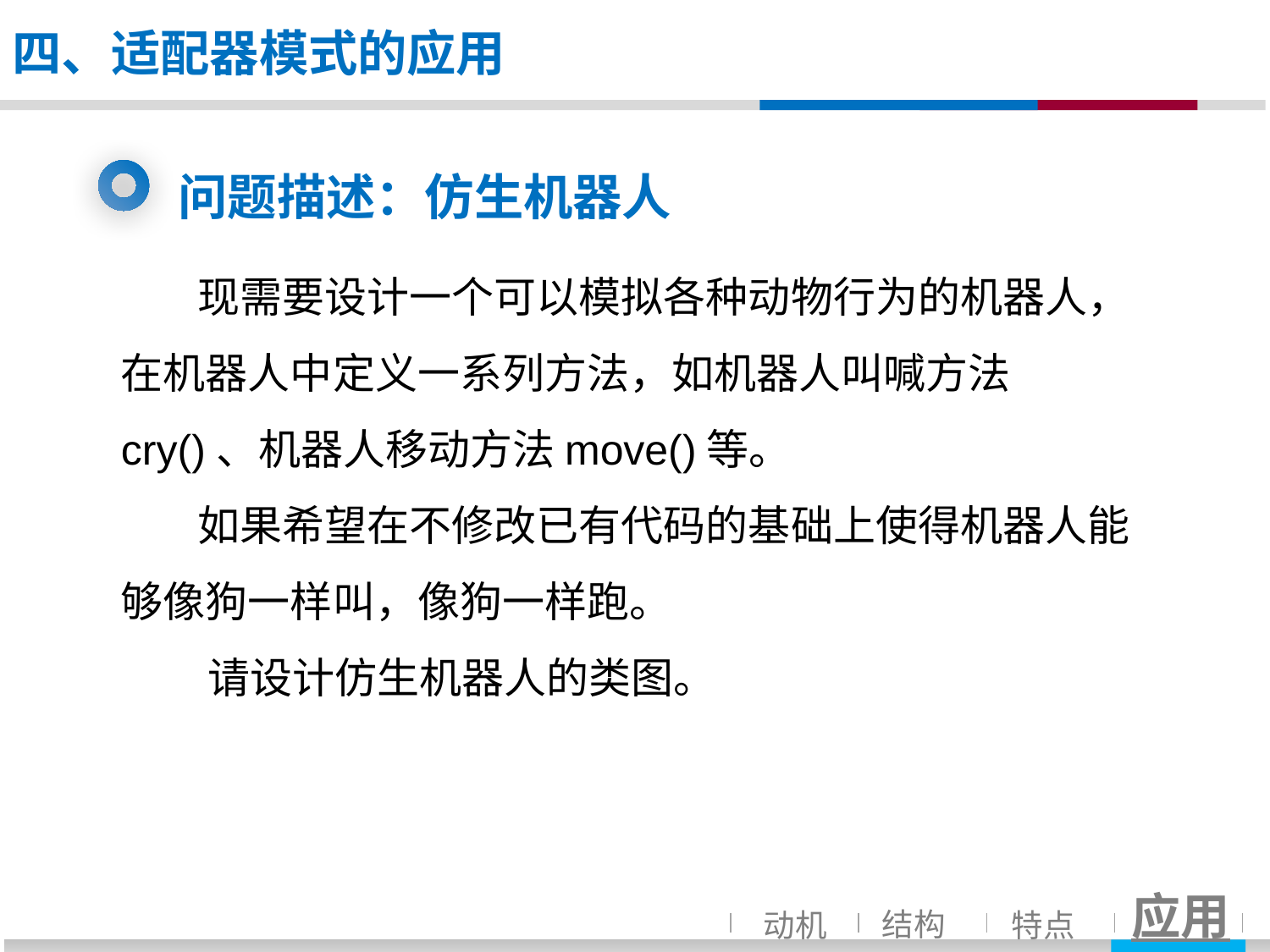

四、适配器模式的应用
问题描述：仿生机器人

       现需要设计一个可以模拟各种动物行为的机器人，在机器人中定义一系列方法，如机器人叫喊方法cry()、机器人移动方法move()等。
       如果希望在不修改已有代码的基础上使得机器人能够像狗一样叫，像狗一样跑。
        请设计仿生机器人的类图。
应用
结构
动机
特点